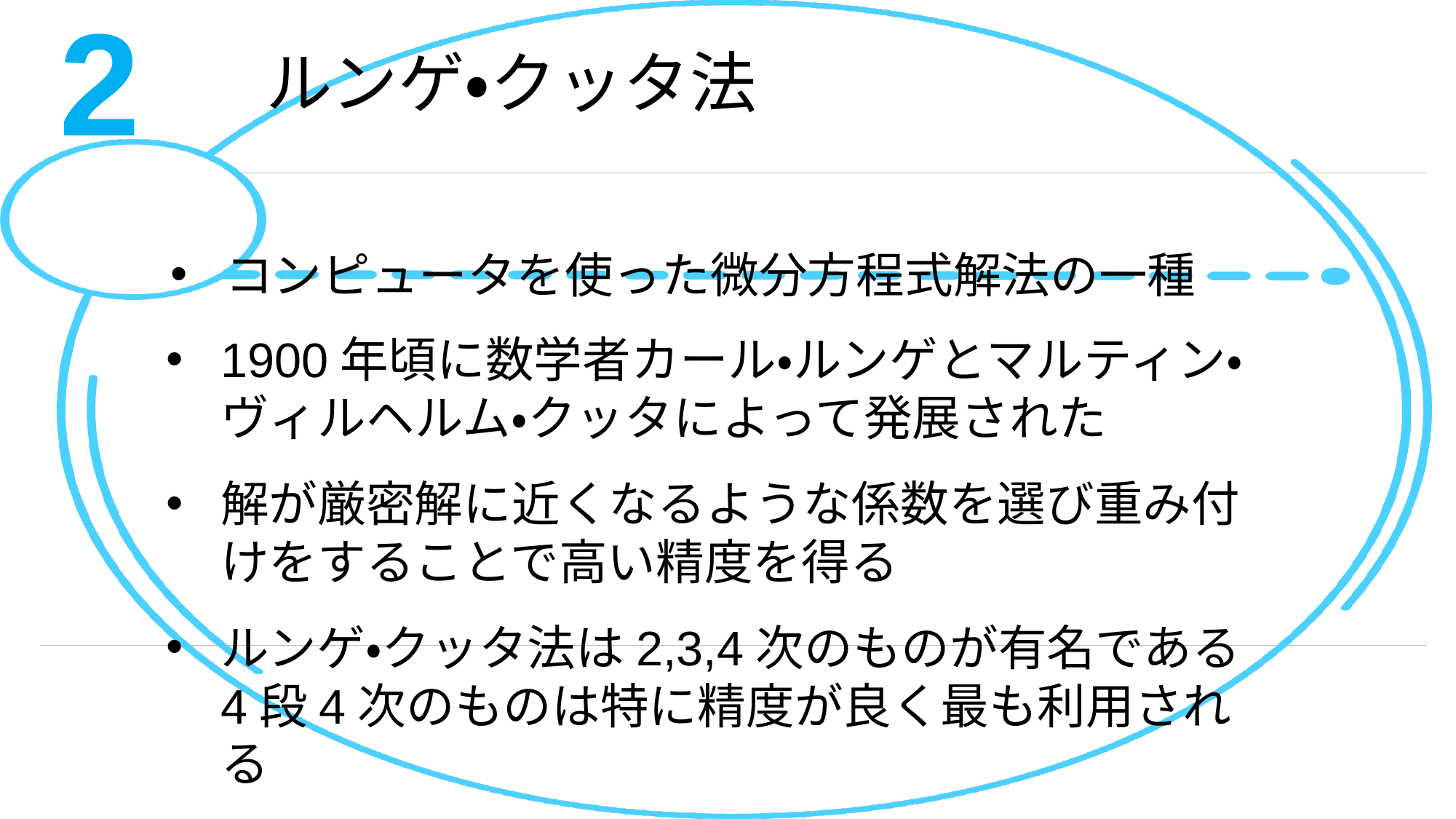

2
# ルンゲ・クッタ法
コンピュータを使った微分方程式解法の一種
1900年頃に数学者カール・ルンゲとマルティン・ヴィルヘルム・クッタによって発展された
解が厳密解に近くなるような係数を選び重み付けをすることで高い精度を得る
ルンゲ・クッタ法は2,3,4次のものが有名である4段4次のものは特に精度が良く最も利用される